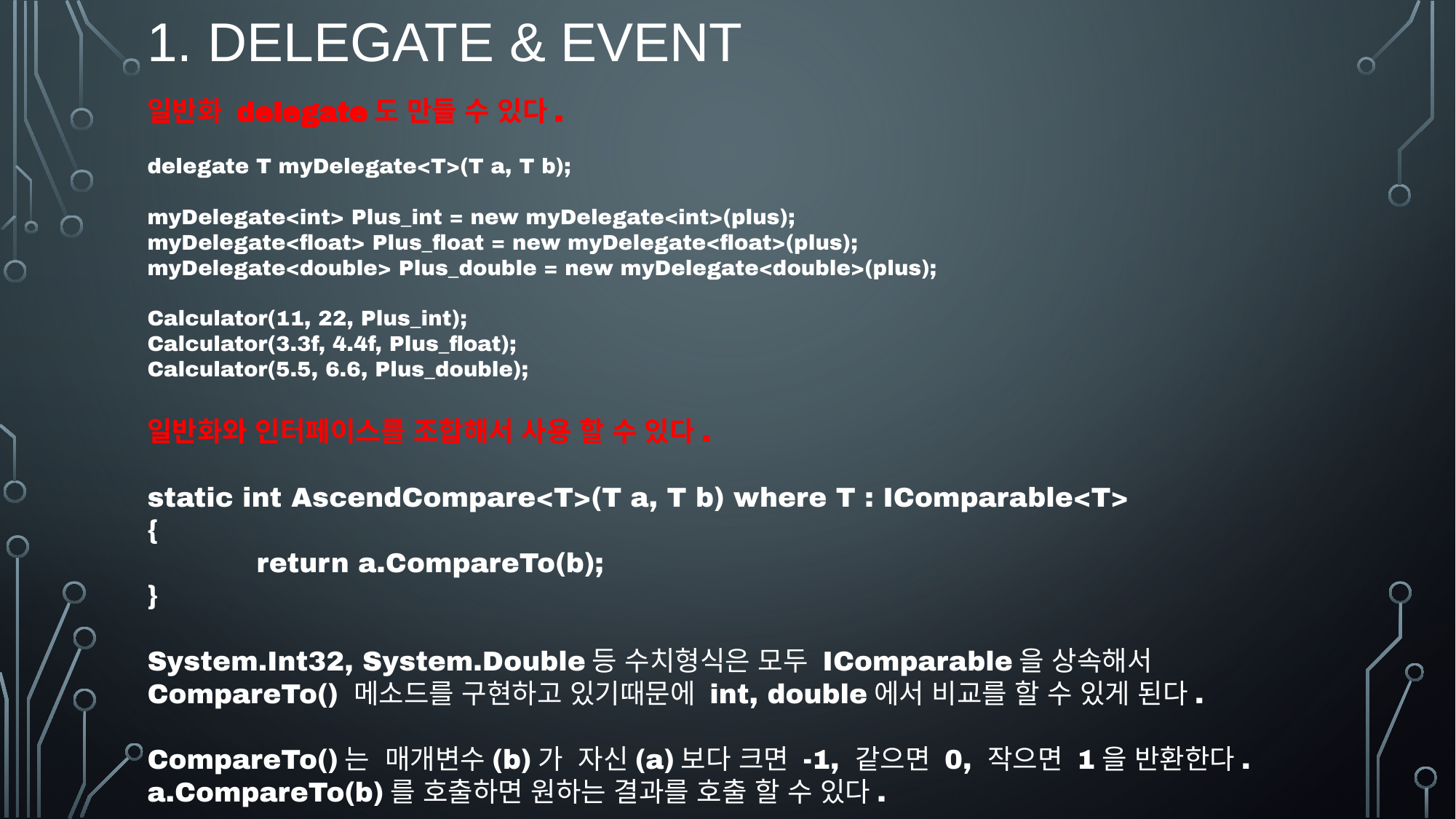

# 1. Delegate & Event
일반화 delegate도 만들 수 있다.

delegate T myDelegate<T>(T a, T b);

myDelegate<int> Plus_int = new myDelegate<int>(plus);
myDelegate<float> Plus_float = new myDelegate<float>(plus);
myDelegate<double> Plus_double = new myDelegate<double>(plus);

Calculator(11, 22, Plus_int);
Calculator(3.3f, 4.4f, Plus_float);
Calculator(5.5, 6.6, Plus_double);

일반화와 인터페이스를 조합해서 사용 할 수 있다.

static int AscendCompare<T>(T a, T b) where T : IComparable<T>
{
	return a.CompareTo(b);
}

System.Int32, System.Double등 수치형식은 모두 IComparable을 상속해서 CompareTo() 메소드를 구현하고 있기때문에 int, double에서 비교를 할 수 있게 된다.

CompareTo()는  매개변수(b)가  자신(a)보다 크면 -1, 같으면 0, 작으면 1을 반환한다.
a.CompareTo(b)를 호출하면 원하는 결과를 호출 할 수 있다.